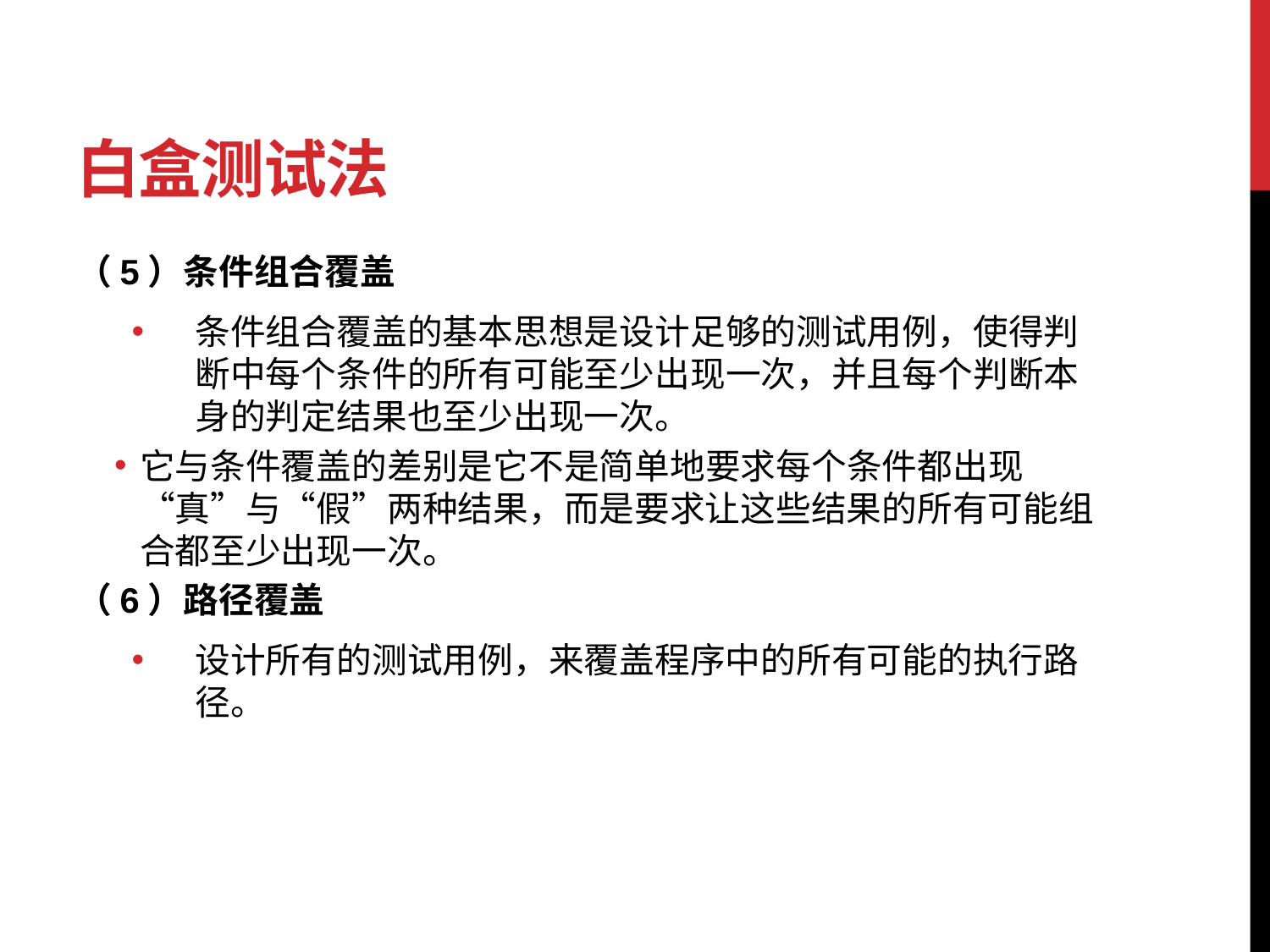

# 白盒测试法
（5）条件组合覆盖
条件组合覆盖的基本思想是设计足够的测试用例，使得判断中每个条件的所有可能至少出现一次，并且每个判断本身的判定结果也至少出现一次。
它与条件覆盖的差别是它不是简单地要求每个条件都出现“真”与“假”两种结果，而是要求让这些结果的所有可能组合都至少出现一次。
（6）路径覆盖
设计所有的测试用例，来覆盖程序中的所有可能的执行路径。